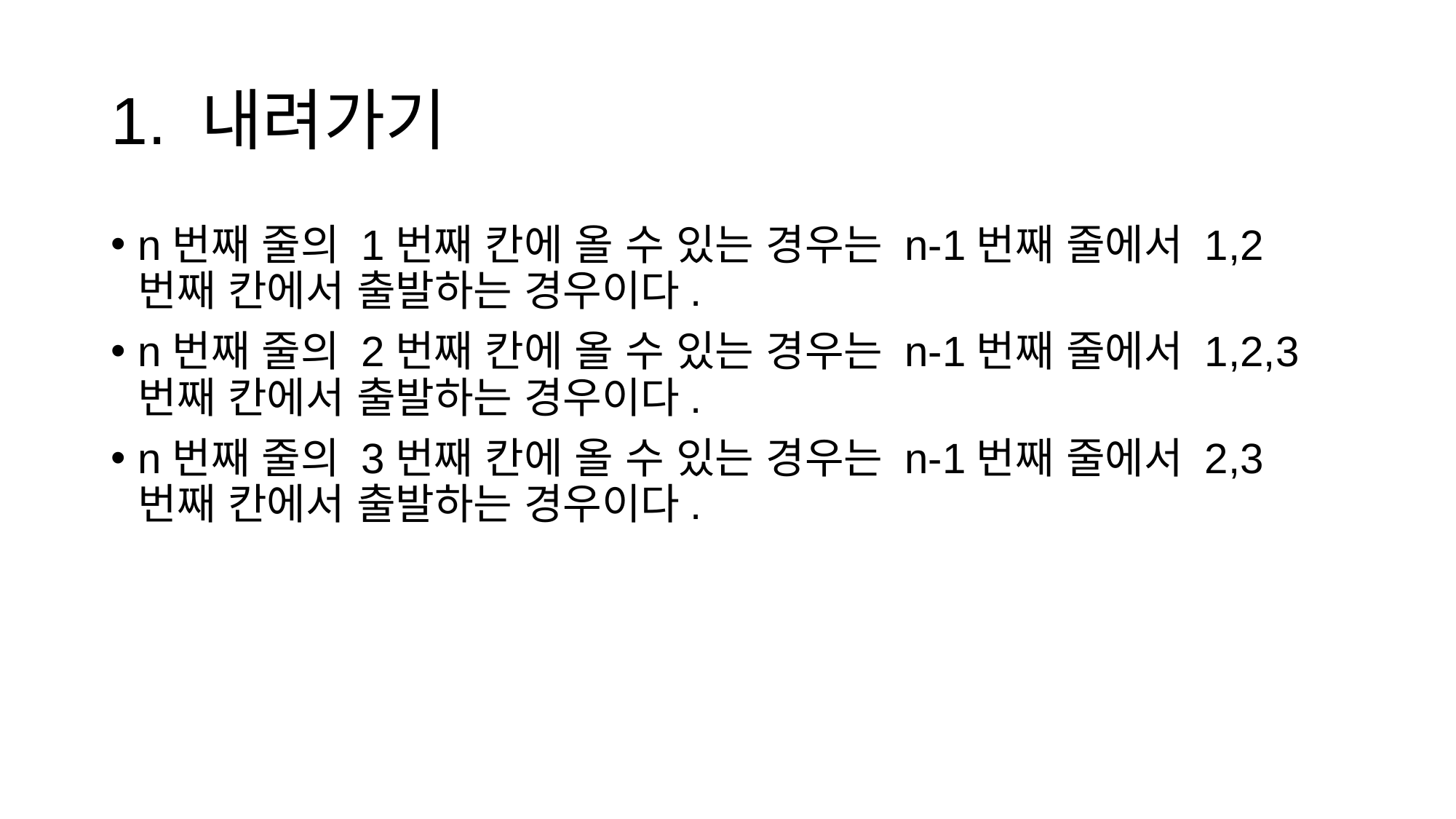

# 1. 내려가기
n번째 줄의 1번째 칸에 올 수 있는 경우는 n-1번째 줄에서 1,2번째 칸에서 출발하는 경우이다.
n번째 줄의 2번째 칸에 올 수 있는 경우는 n-1번째 줄에서 1,2,3번째 칸에서 출발하는 경우이다.
n번째 줄의 3번째 칸에 올 수 있는 경우는 n-1번째 줄에서 2,3번째 칸에서 출발하는 경우이다.